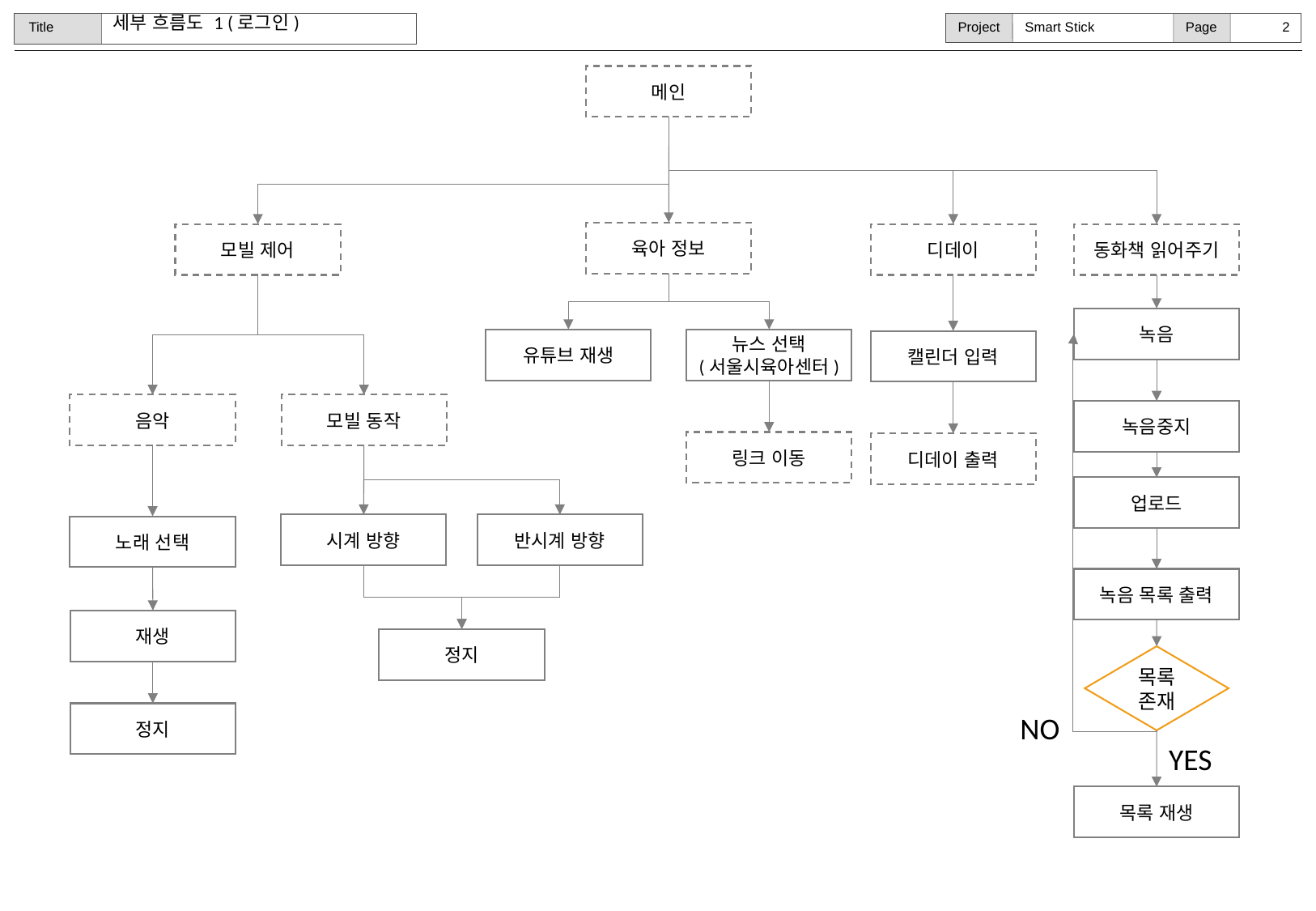

세부 흐름도 1 (로그인)
메인
육아 정보
동화책 읽어주기
모빌 제어
디데이
녹음
뉴스 선택
(서울시육아센터)
유튜브 재생
캘린더 입력
모빌 동작
음악
녹음중지
링크 이동
디데이 출력
업로드
반시계 방향
시계 방향
노래 선택
녹음 목록 출력
재생
정지
목록
존재
정지
NO
YES
목록 재생